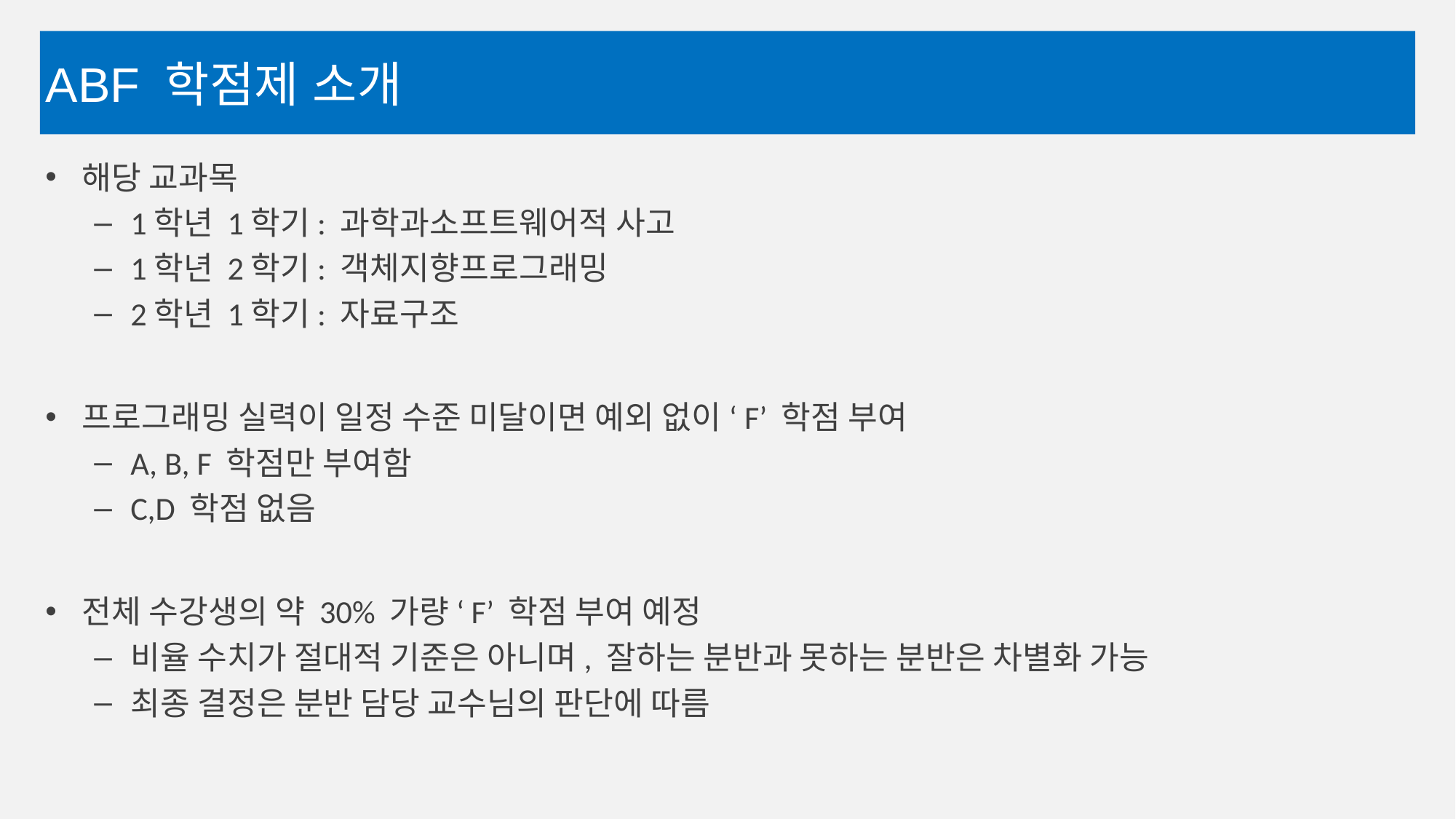

# ABF 학점제 소개
해당 교과목
1학년 1학기: 과학과소프트웨어적 사고
1학년 2학기: 객체지향프로그래밍
2학년 1학기: 자료구조

프로그래밍 실력이 일정 수준 미달이면 예외 없이 ‘F’ 학점 부여
A, B, F 학점만 부여함
C,D 학점 없음

전체 수강생의 약 30% 가량 ‘F’ 학점 부여 예정
비율 수치가 절대적 기준은 아니며, 잘하는 분반과 못하는 분반은 차별화 가능
최종 결정은 분반 담당 교수님의 판단에 따름